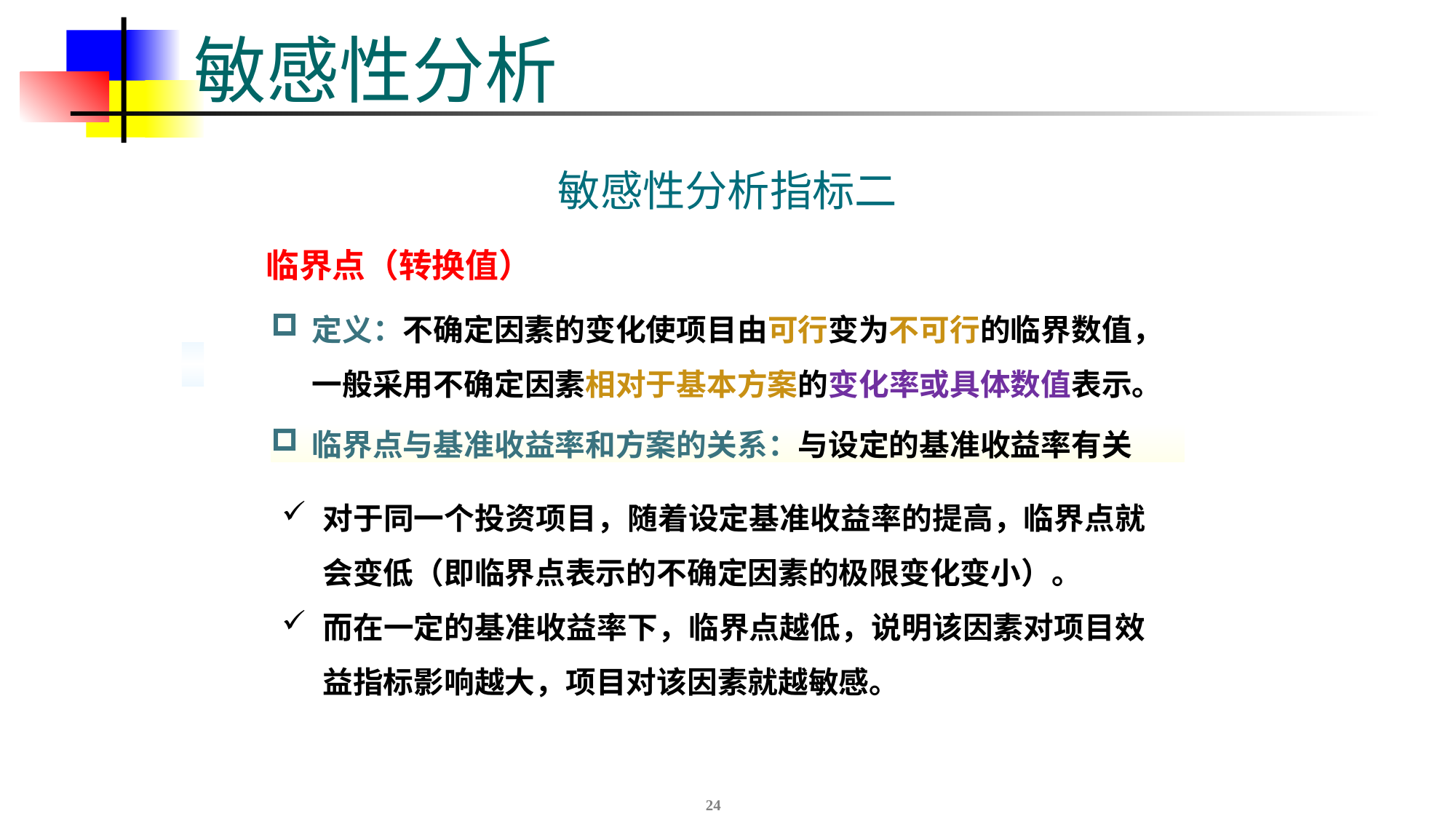

# 敏感性分析
敏感性分析指标二
临界点（转换值）
定义：不确定因素的变化使项目由可行变为不可行的临界数值，一般采用不确定因素相对于基本方案的变化率或具体数值表示。

临界点与基准收益率和方案的关系：与设定的基准收益率有关
对于同一个投资项目，随着设定基准收益率的提高，临界点就会变低（即临界点表示的不确定因素的极限变化变小）。
而在一定的基准收益率下，临界点越低，说明该因素对项目效益指标影响越大，项目对该因素就越敏感。
24